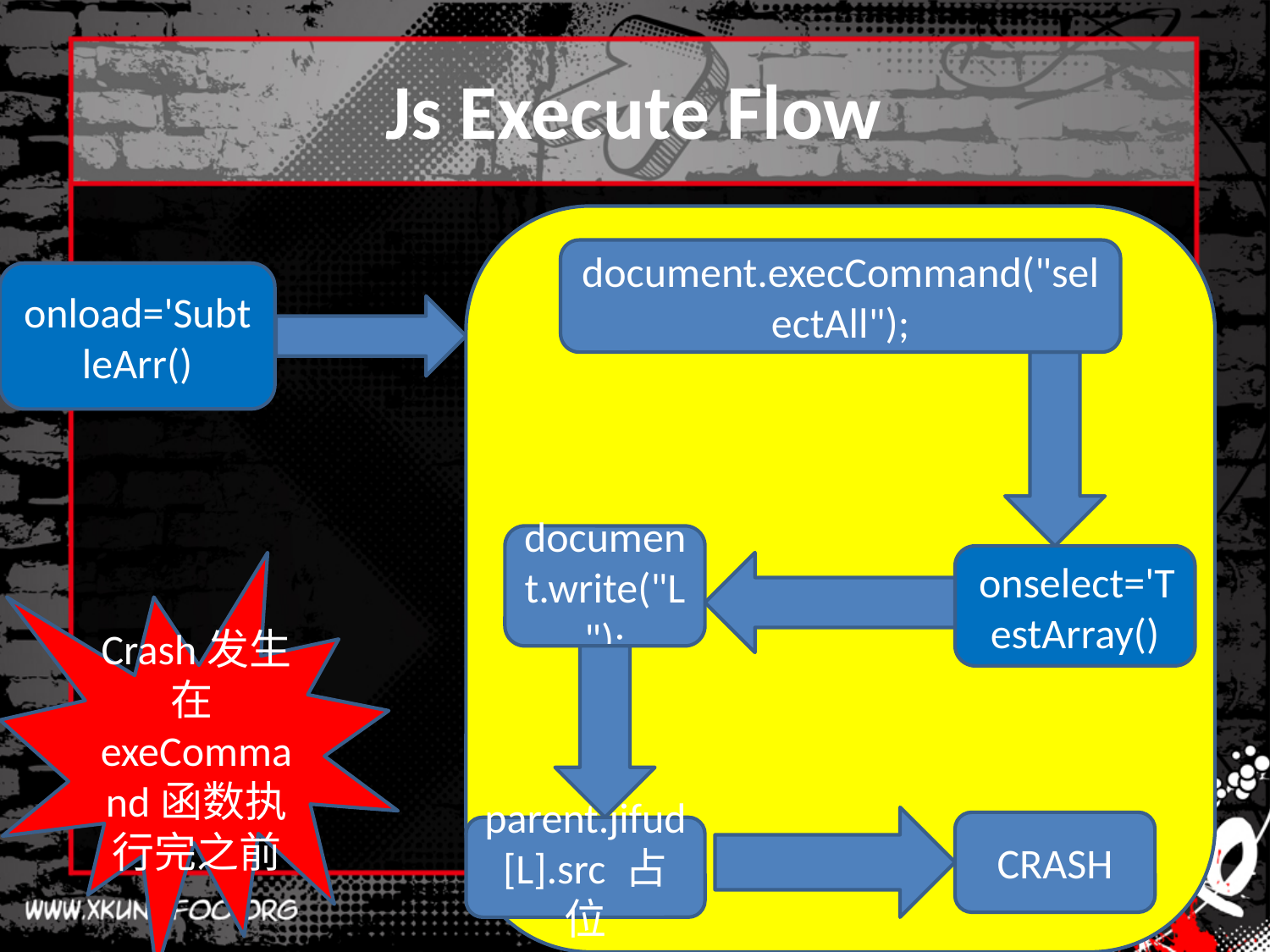

# Js Execute Flow

document.execCommand("selectAll");
onload='SubtleArr()

document.write("L");
onselect='TestArray()
Crash发生在exeCommand函数执行完之前

CRASH
parent.jifud[L].src 占位